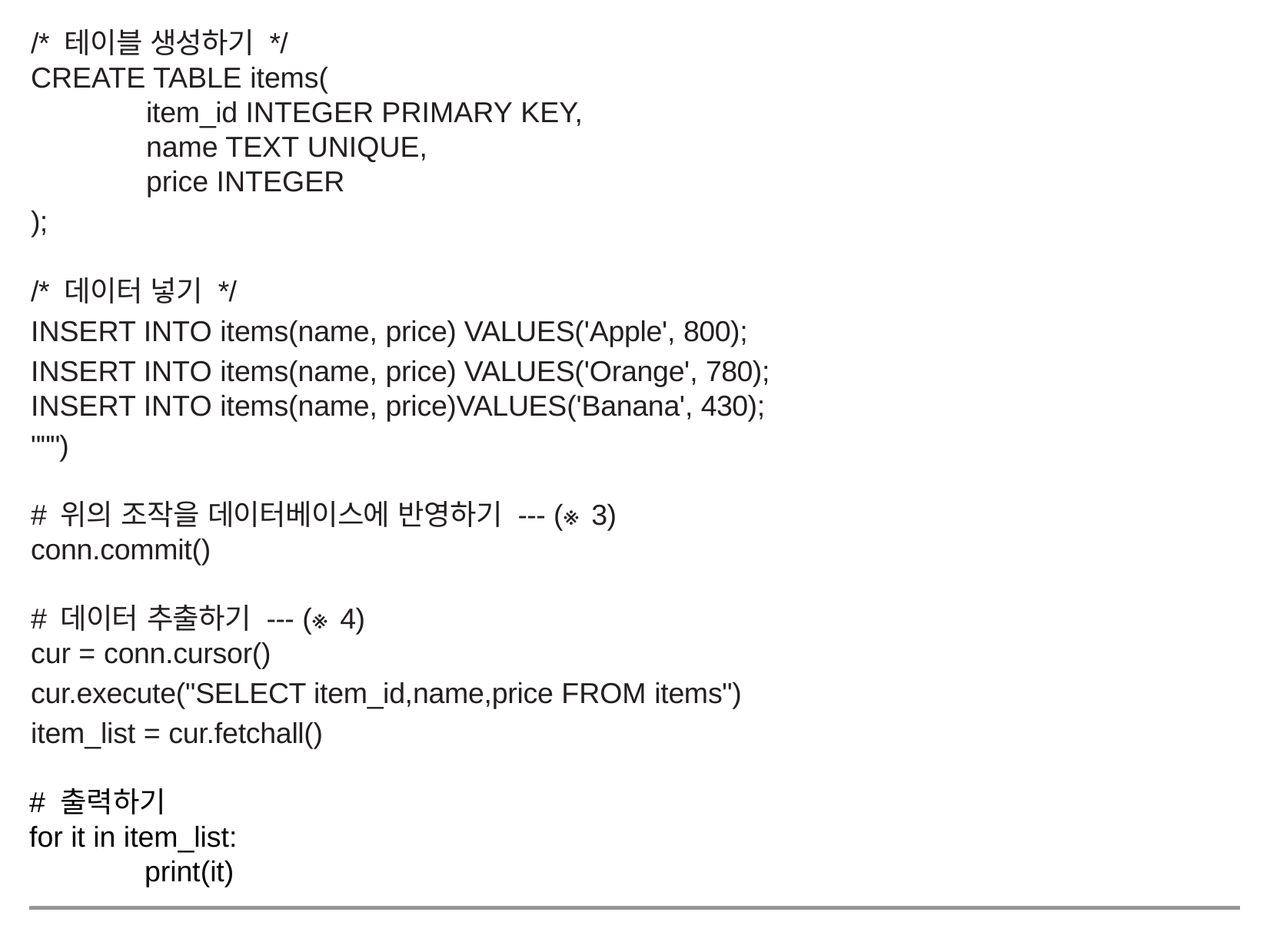

/* 테이블 생성하기 */
CREATE TABLE items(
	item_id INTEGER PRIMARY KEY,
	name TEXT UNIQUE,
	price INTEGER
);

/* 데이터 넣기 */
INSERT INTO items(name, price) VALUES('Apple', 800);
INSERT INTO items(name, price) VALUES('Orange', 780);
INSERT INTO items(name, price)VALUES('Banana', 430);
""")

# 위의 조작을 데이터베이스에 반영하기 --- (※3)
conn.commit()

# 데이터 추출하기 --- (※4)
cur = conn.cursor()
cur.execute("SELECT item_id,name,price FROM items")
item_list = cur.fetchall()

# 출력하기
for it in item_list:
	print(it)